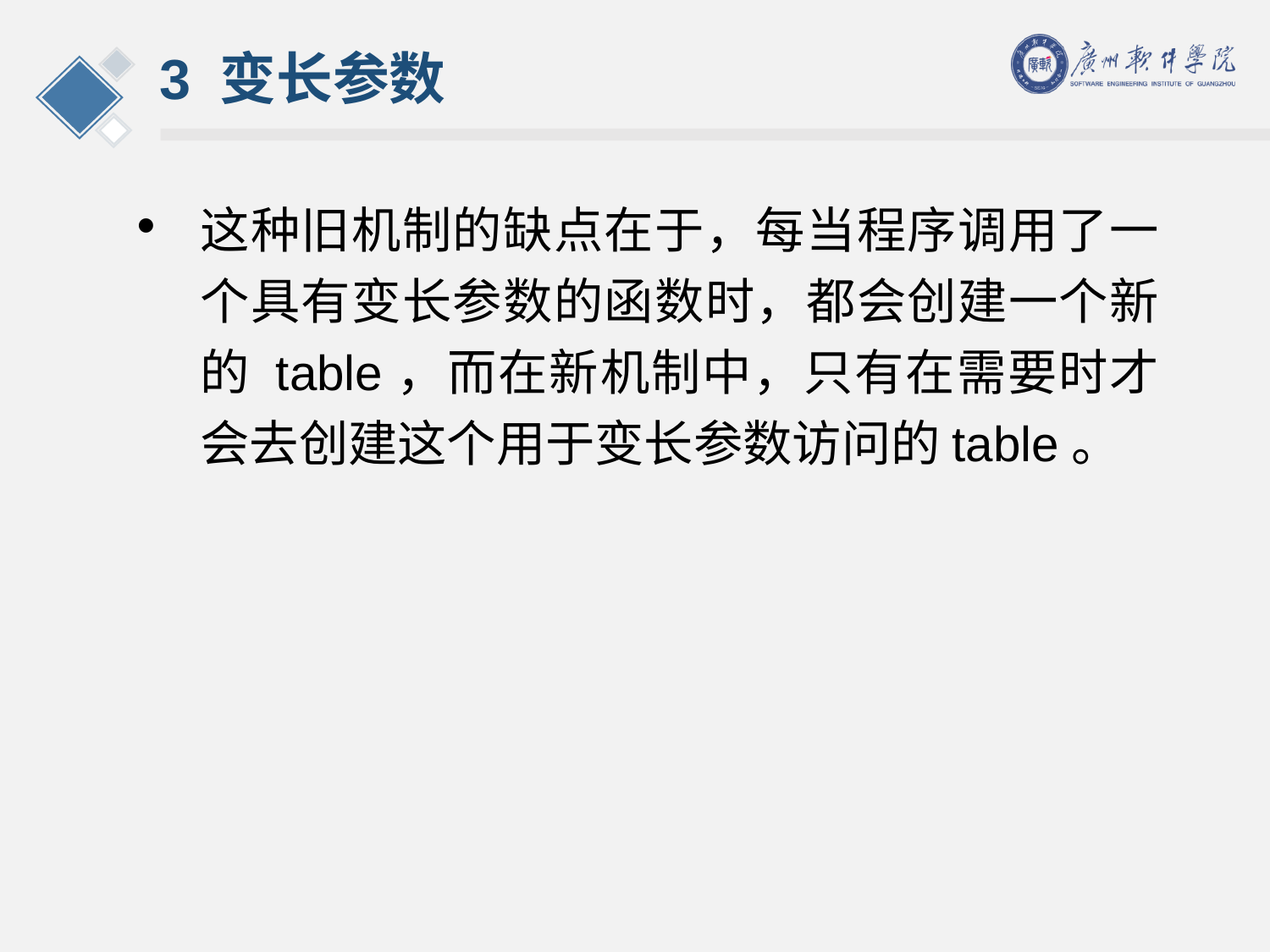

# 3 变长参数
这种旧机制的缺点在于，每当程序调用了一个具有变长参数的函数时，都会创建一个新的 table，而在新机制中，只有在需要时才会去创建这个用于变长参数访问的table。